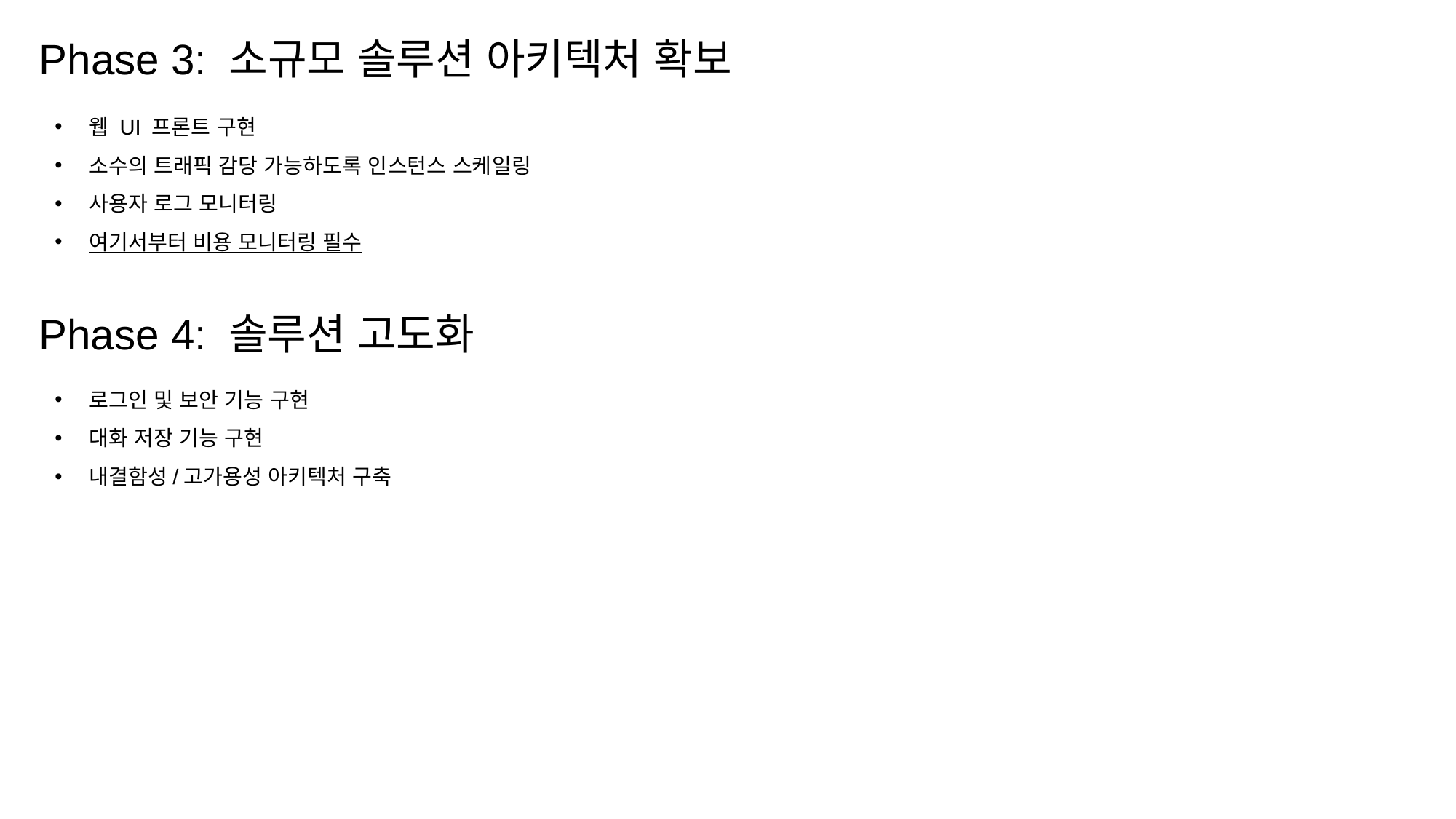

# Phase 3: 소규모 솔루션 아키텍처 확보
웹 UI 프론트 구현
소수의 트래픽 감당 가능하도록 인스턴스 스케일링
사용자 로그 모니터링
여기서부터 비용 모니터링 필수
Phase 4: 솔루션 고도화
로그인 및 보안 기능 구현
대화 저장 기능 구현
내결함성/고가용성 아키텍처 구축